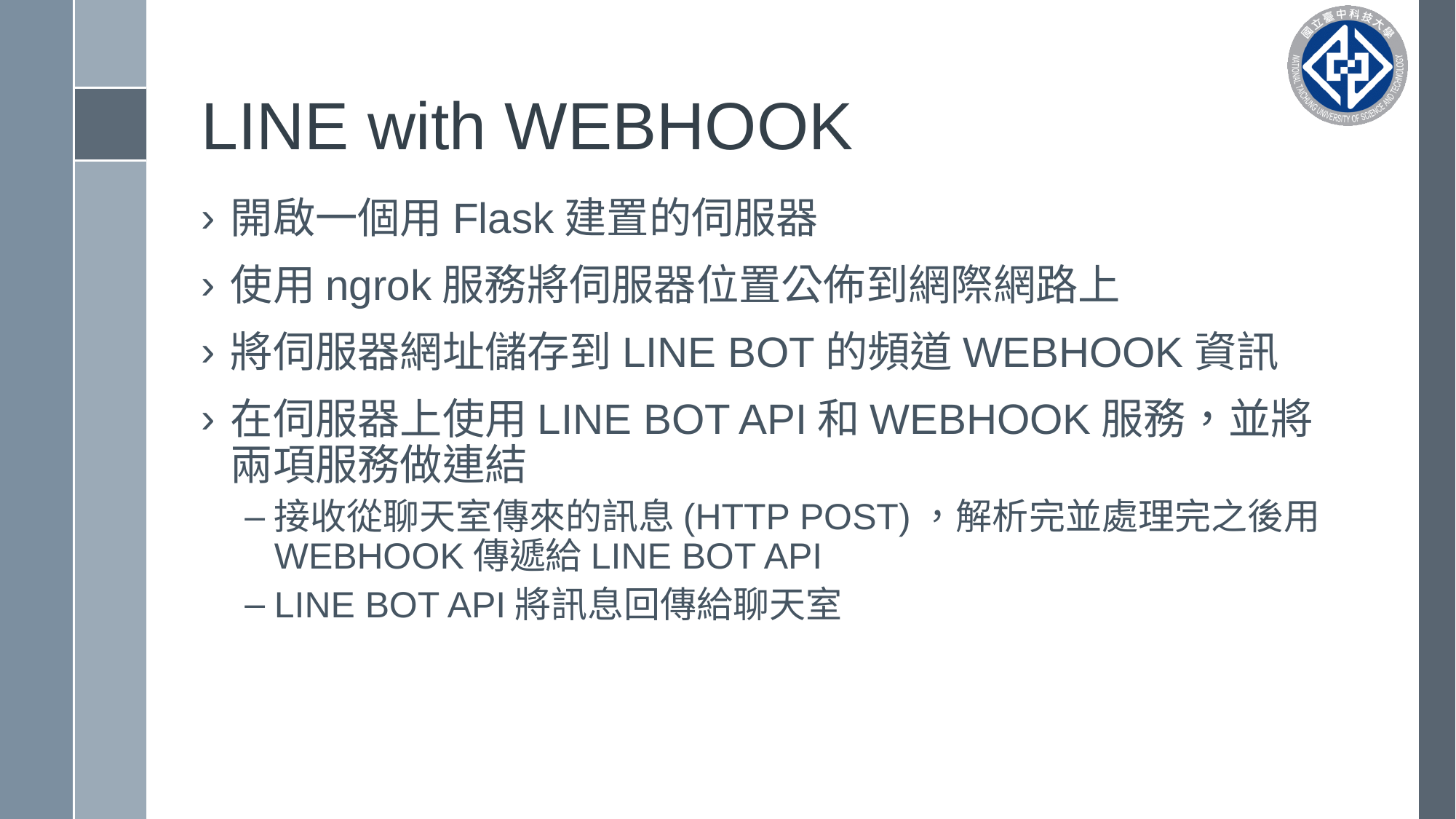

# LINE with WEBHOOK
開啟一個用Flask建置的伺服器
使用ngrok服務將伺服器位置公佈到網際網路上
將伺服器網址儲存到LINE BOT的頻道WEBHOOK資訊
在伺服器上使用LINE BOT API和WEBHOOK服務，並將兩項服務做連結
接收從聊天室傳來的訊息(HTTP POST)，解析完並處理完之後用WEBHOOK傳遞給LINE BOT API
LINE BOT API將訊息回傳給聊天室